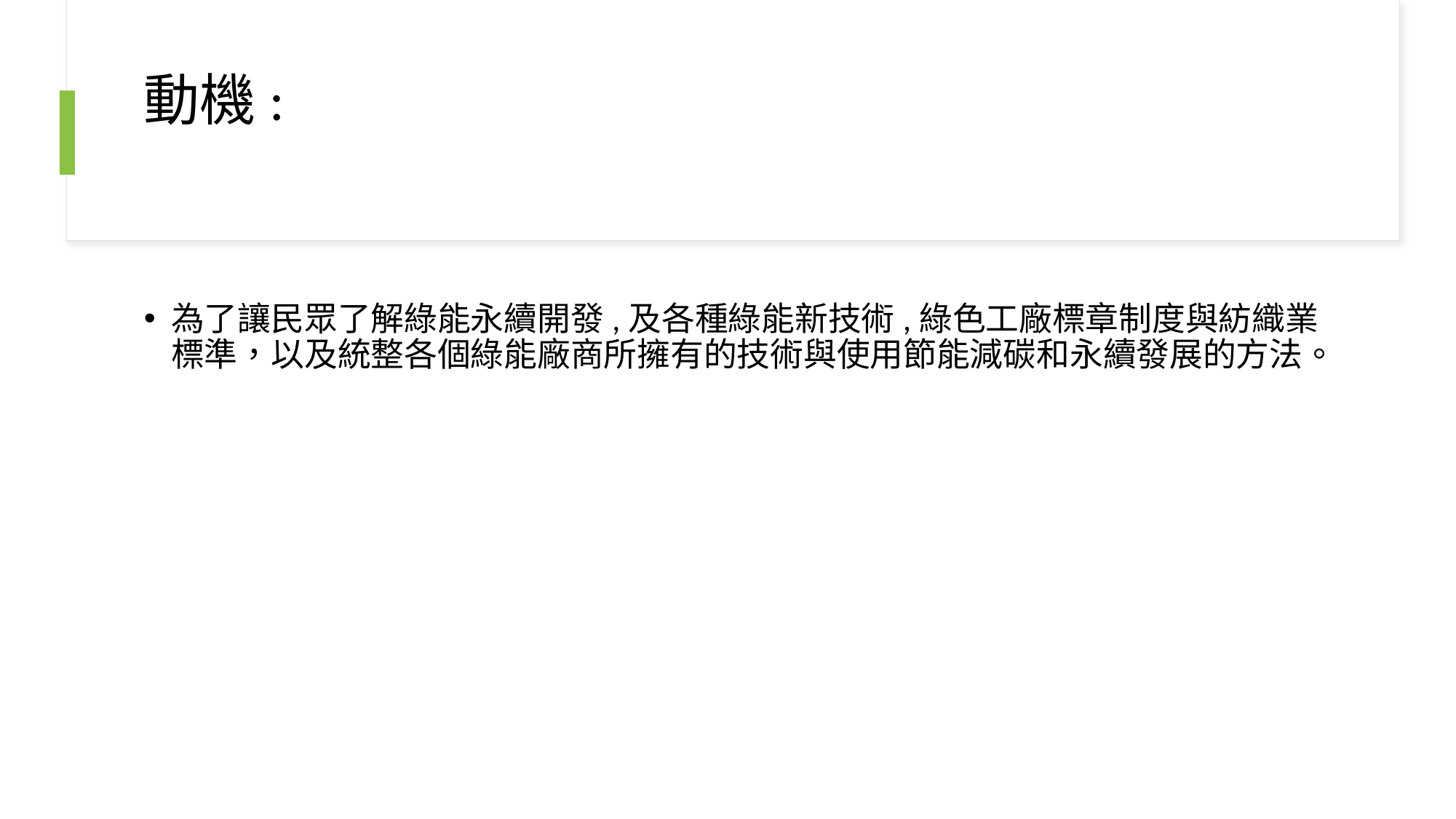

# 動機:

為了讓民眾了解綠能永續開發,及各種綠能新技術,綠色工廠標章制度與紡織業標準，以及統整各個綠能廠商所擁有的技術與使用節能減碳和永續發展的方法。